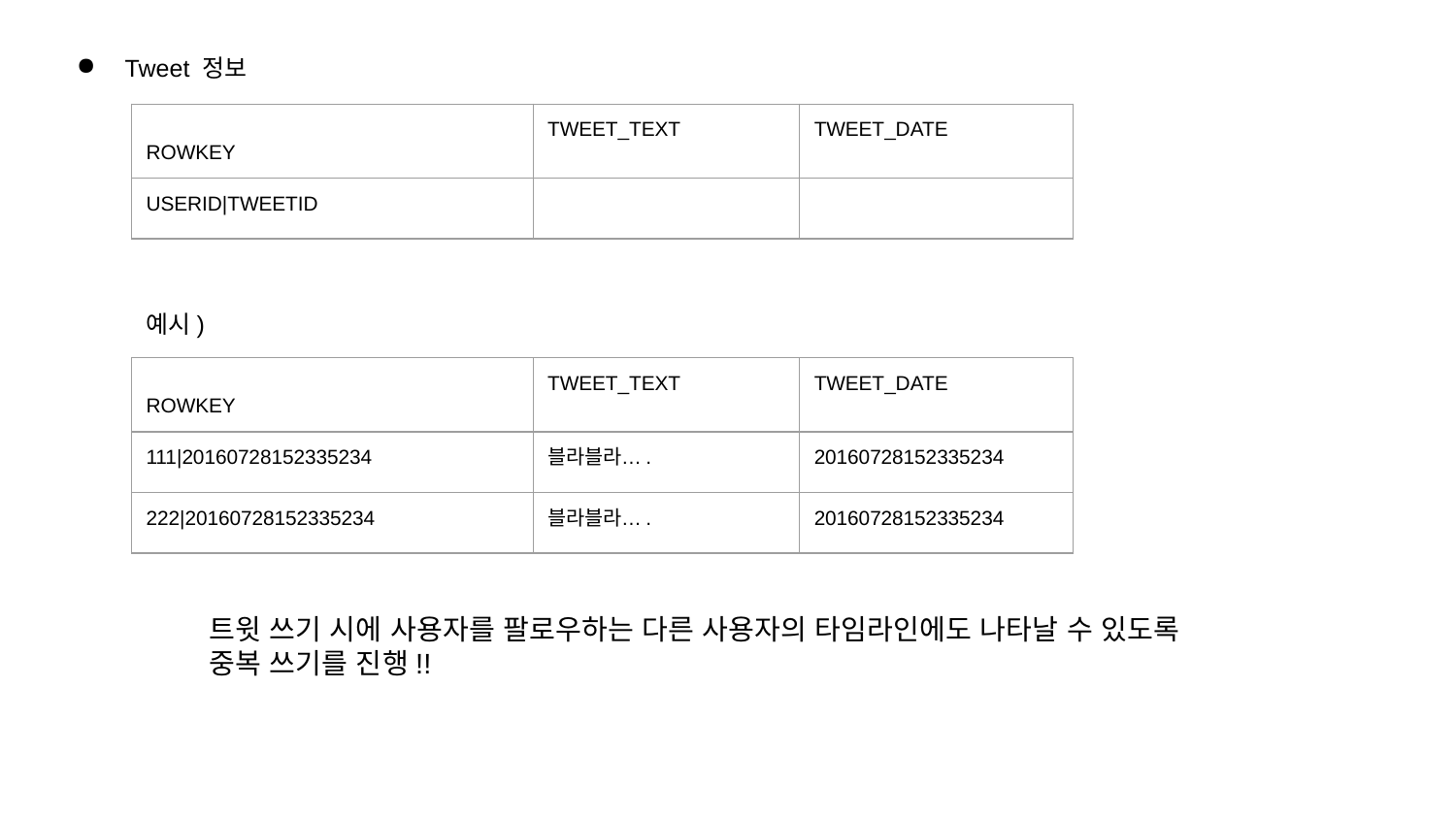

# Tweet 정보
| ROWKEY | TWEET\_TEXT | TWEET\_DATE |
| --- | --- | --- |
| USERID|TWEETID |  |  |
예시)
| ROWKEY | TWEET\_TEXT | TWEET\_DATE |
| --- | --- | --- |
| 111|20160728152335234 | 블라블라…. | 20160728152335234 |
| 222|20160728152335234 | 블라블라…. | 20160728152335234 |
트윗 쓰기 시에 사용자를 팔로우하는 다른 사용자의 타임라인에도 나타날 수 있도록
중복 쓰기를 진행!!